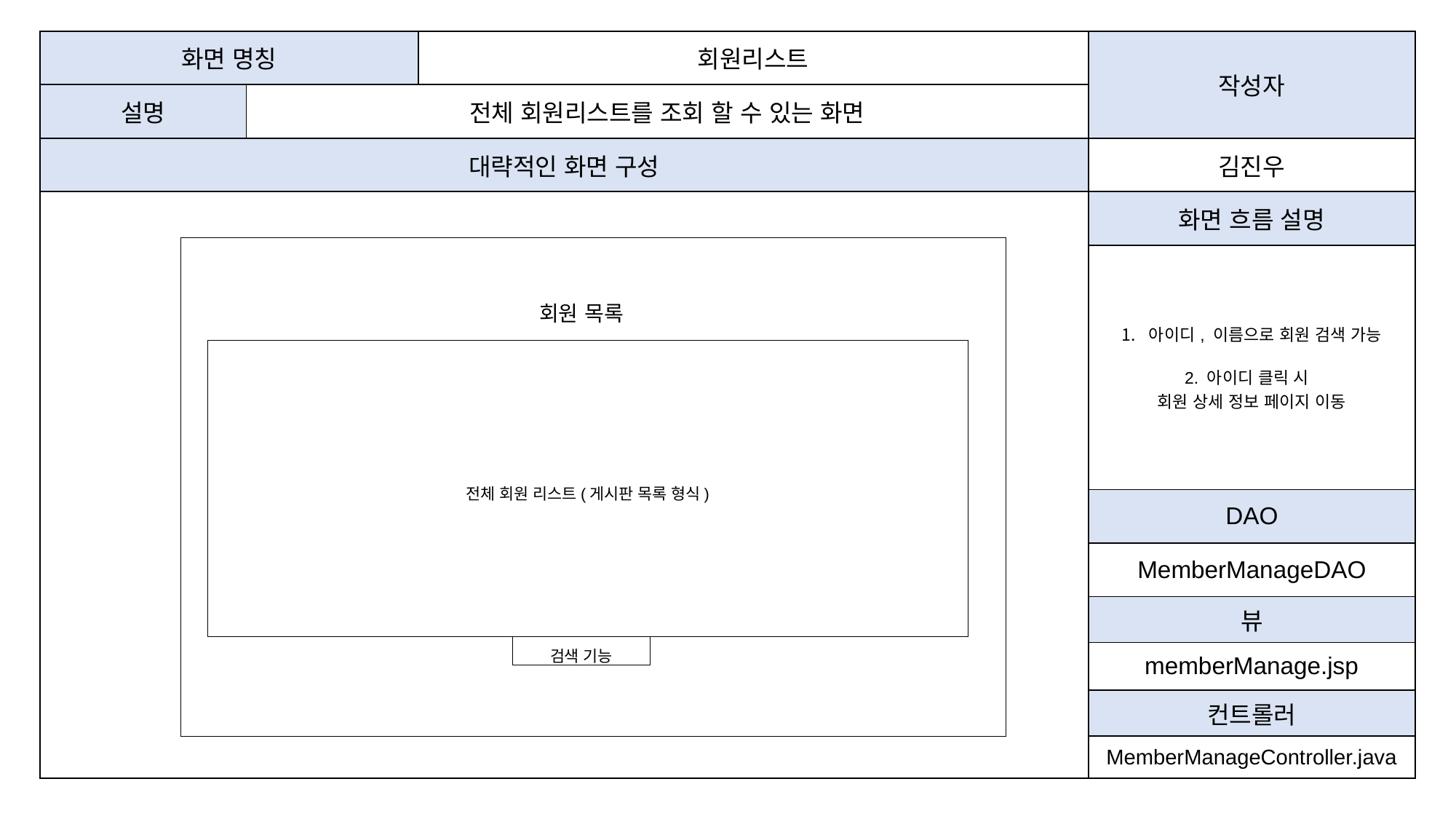

| 화면 명칭 |  | 회원리스트 | 작성자 |
| --- | --- | --- | --- |
| 설명 | 전체 회원리스트를 조회 할 수 있는 화면 |  |  |
| 대략적인 화면 구성 |  |  | 김진우 |
|  |  |  | 화면 흐름 설명 |
|  |  |  | 아이디, 이름으로 회원 검색 가능 2. 아이디 클릭 시 회원 상세 정보 페이지 이동 |
|  |  |  | DAO |
|  |  |  | MemberManageDAO |
|  |  |  | 뷰 |
|  |  |  | memberManage.jsp |
|  |  |  | 컨트롤러 |
|  |  |  | MemberManageController.java |

회원 목록
전체 회원 리스트(게시판 목록 형식)
검색 기능